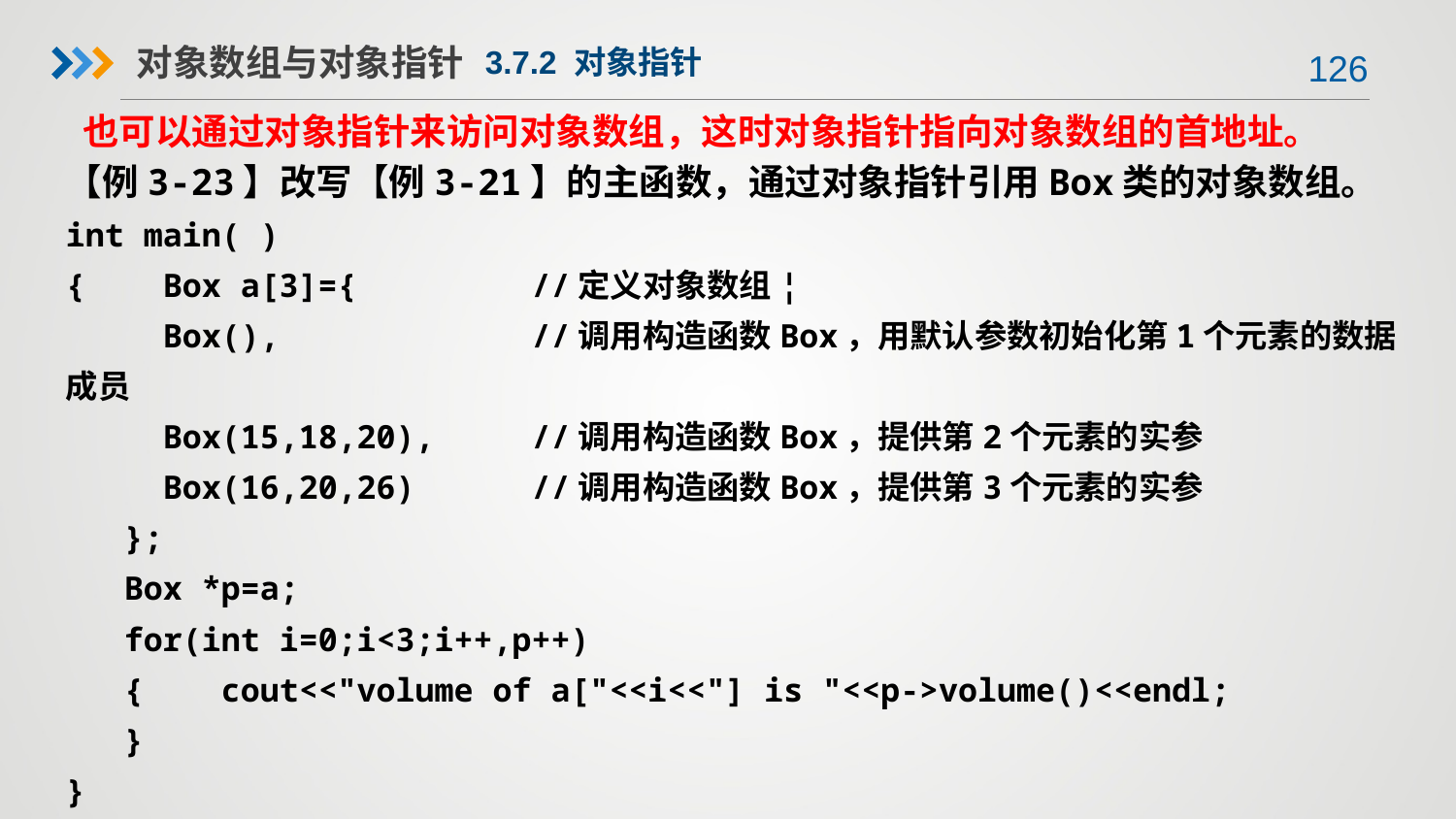

对象数组与对象指针
3.7.2 对象指针
 也可以通过对象指针来访问对象数组，这时对象指针指向对象数组的首地址。
【例3-23】改写【例3-21】的主函数，通过对象指针引用Box类的对象数组。
int main( )
{    Box a[3]={         //定义对象数组¦
     Box(),             //调用构造函数Box，用默认参数初始化第1个元素的数据成员
     Box(15,18,20),     //调用构造函数Box，提供第2个元素的实参
     Box(16,20,26)      //调用构造函数Box，提供第3个元素的实参
   };
   Box *p=a;
   for(int i=0;i<3;i++,p++)
   {    cout<<"volume of a["<<i<<"] is "<<p->volume()<<endl;
   }
}